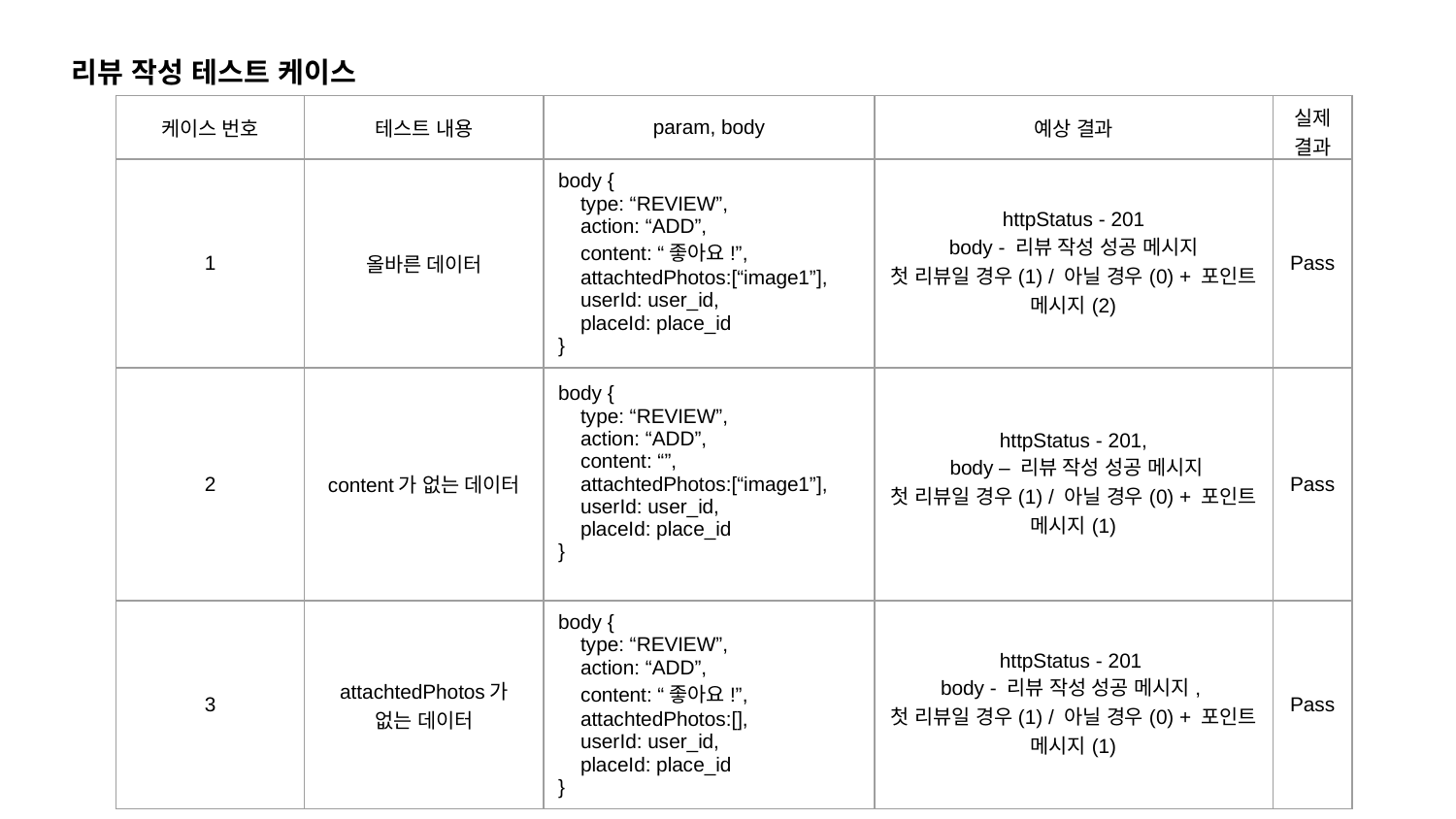

리뷰 작성 테스트 케이스
| 케이스 번호 | 테스트 내용 | param, body | 예상 결과 | 실제 결과 |
| --- | --- | --- | --- | --- |
| 1 | 올바른 데이터 | body { type: “REVIEW”, action: “ADD”, content: “좋아요!”, attachtedPhotos:[“image1”], userId: user\_id, placeId: place\_id } | httpStatus - 201 body - 리뷰 작성 성공 메시지 첫 리뷰일 경우(1) / 아닐 경우(0) + 포인트 메시지(2) | Pass |
| 2 | content가 없는 데이터 | body { type: “REVIEW”, action: “ADD”, content: “”, attachtedPhotos:[“image1”], userId: user\_id, placeId: place\_id } | httpStatus - 201, body – 리뷰 작성 성공 메시지 첫 리뷰일 경우(1) / 아닐 경우(0) + 포인트 메시지(1) | Pass |
| 3 | attachtedPhotos가 없는 데이터 | body { type: “REVIEW”, action: “ADD”, content: “좋아요!”, attachtedPhotos:[], userId: user\_id, placeId: place\_id } | httpStatus - 201 body - 리뷰 작성 성공 메시지, 첫 리뷰일 경우(1) / 아닐 경우(0) + 포인트 메시지(1) | Pass |